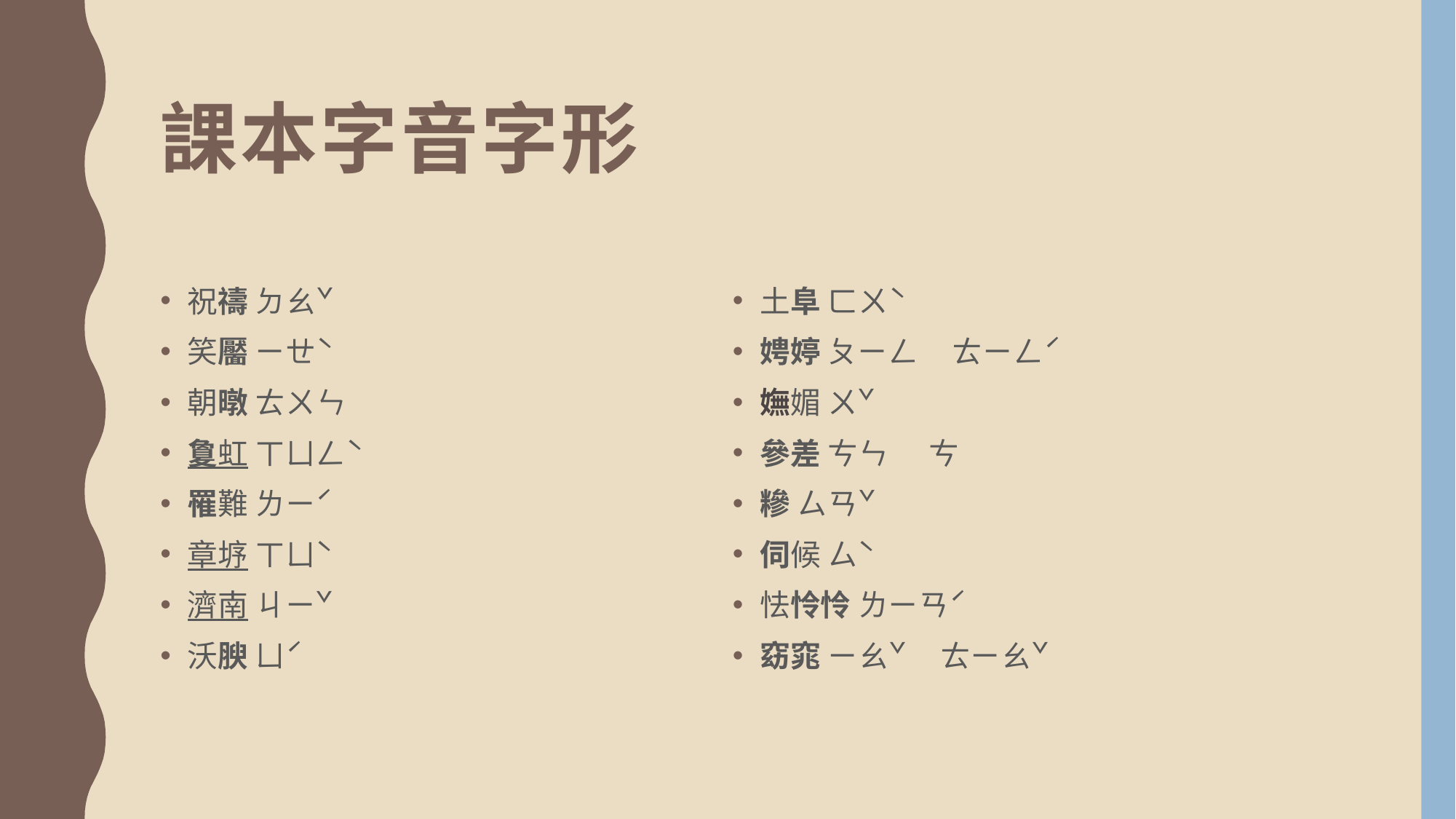

# 課本字音字形
土阜 ㄈㄨˋ
娉婷 ㄆㄧㄥ     ㄊㄧㄥˊ
嫵媚 ㄨˇ
參差 ㄘㄣ      ㄘ
糝 ㄙㄢˇ
伺候 ㄙˋ
怯怜怜 ㄌㄧㄢˊ
窈窕 ㄧㄠˇ     ㄊㄧㄠˇ
祝禱 ㄉㄠˇ
笑靨 ㄧㄝˋ
朝暾 ㄊㄨㄣ
敻虹 ㄒㄩㄥˋ
罹難 ㄌㄧˊ
章垿 ㄒㄩˋ
濟南 ㄐㄧˇ
沃腴 ㄩˊ